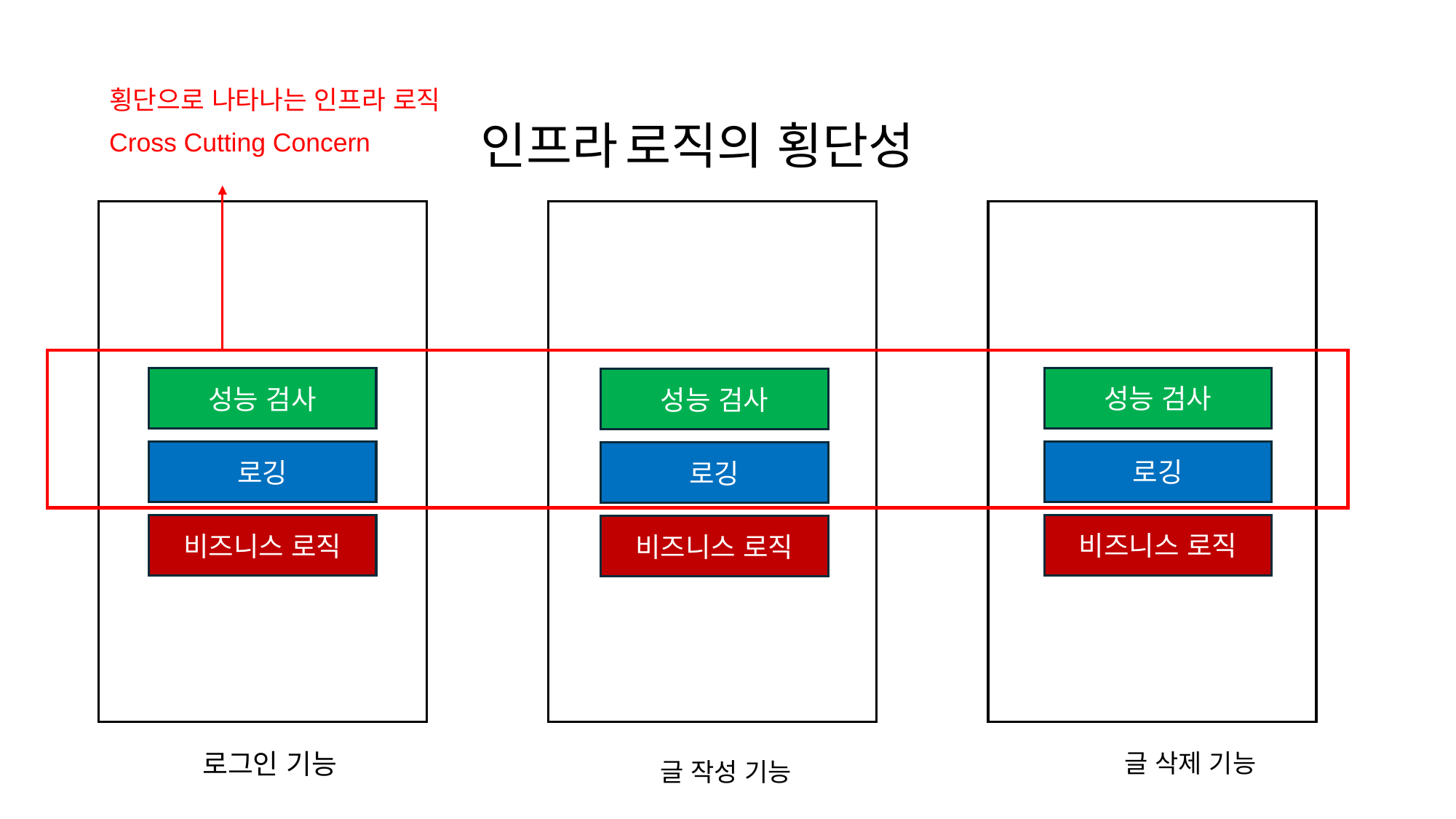

횡단으로 나타나는 인프라 로직
Cross Cutting Concern
인프라 로직의 횡단성

성능 검사
성능 검사
성능 검사
로깅
로깅
로깅
비즈니스 로직
비즈니스 로직
비즈니스 로직
로그인 기능
글 삭제 기능
글 작성 기능